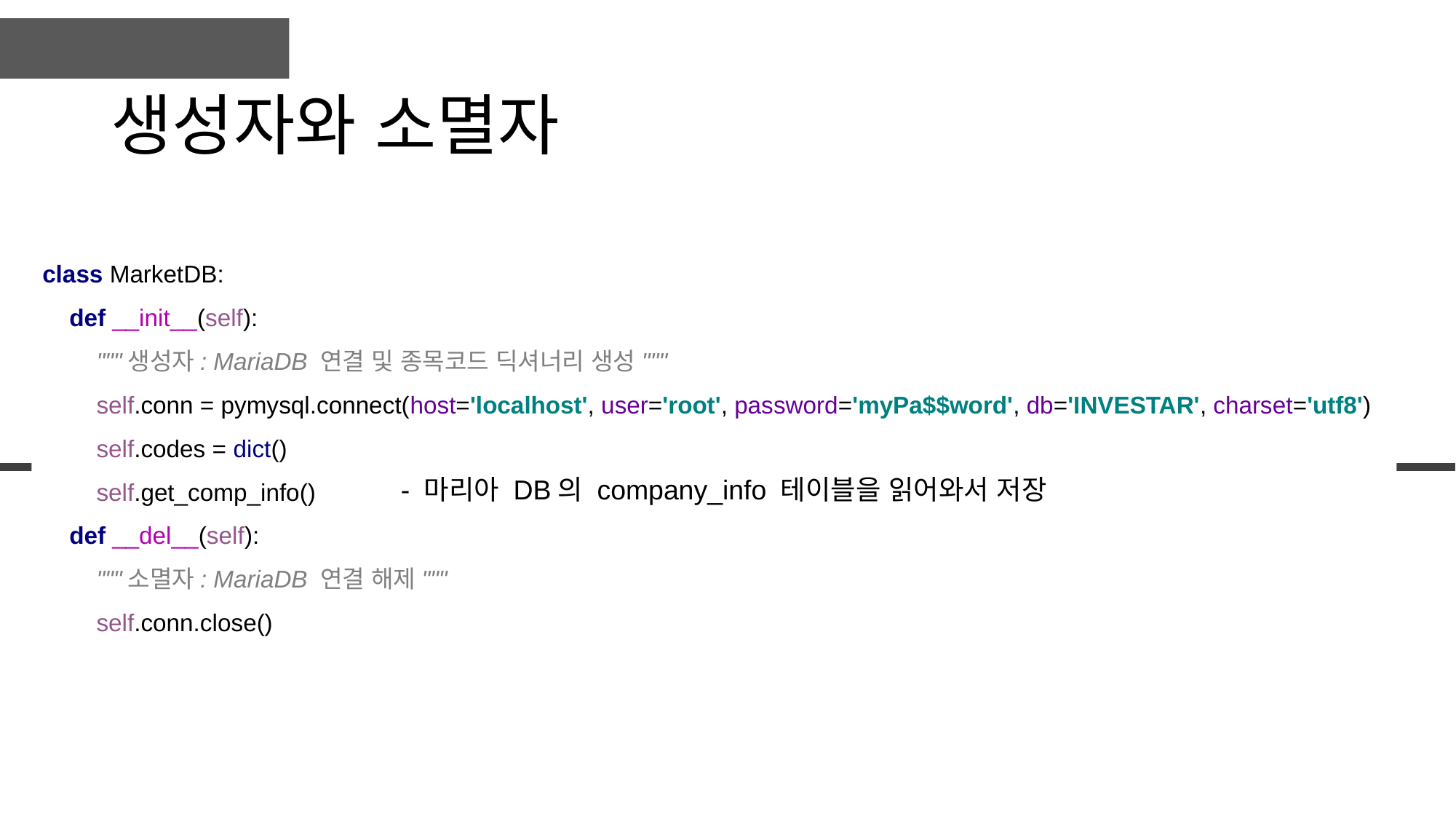

# 생성자와 소멸자
class MarketDB:
    def __init__(self):
        """생성자: MariaDB 연결 및 종목코드 딕셔너리 생성"""
        self.conn = pymysql.connect(host='localhost', user='root', password='myPa$$word', db='INVESTAR', charset='utf8')
        self.codes = dict()
        self.get_comp_info()
    def __del__(self):
        """소멸자: MariaDB 연결 해제"""
        self.conn.close()
- 마리아 DB의 company_info 테이블을 읽어와서 저장